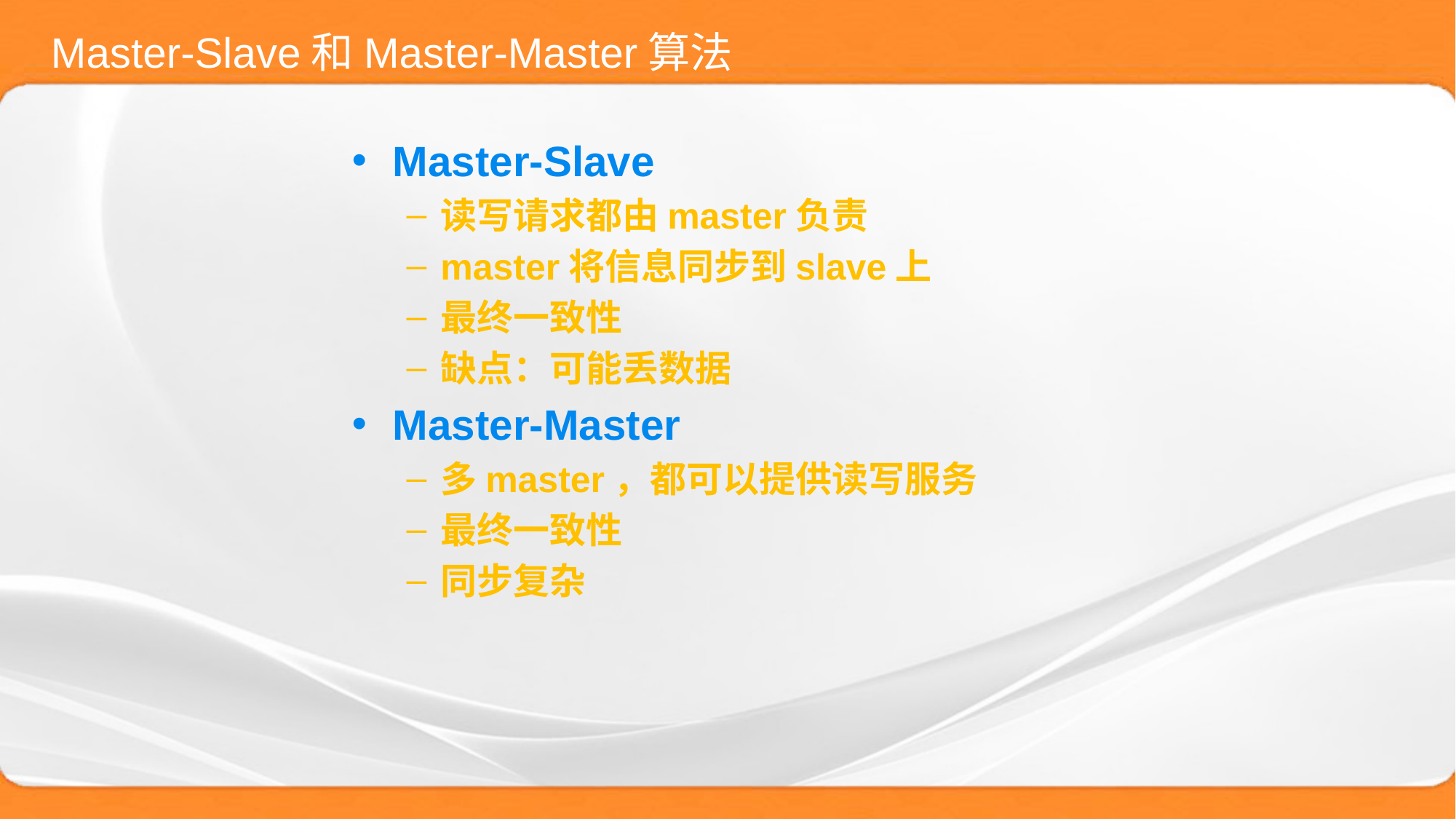

# Master-Slave和Master-Master算法
Master-Slave
读写请求都由master负责
master将信息同步到slave上
最终一致性
缺点：可能丢数据
Master-Master
多master，都可以提供读写服务
最终一致性
同步复杂